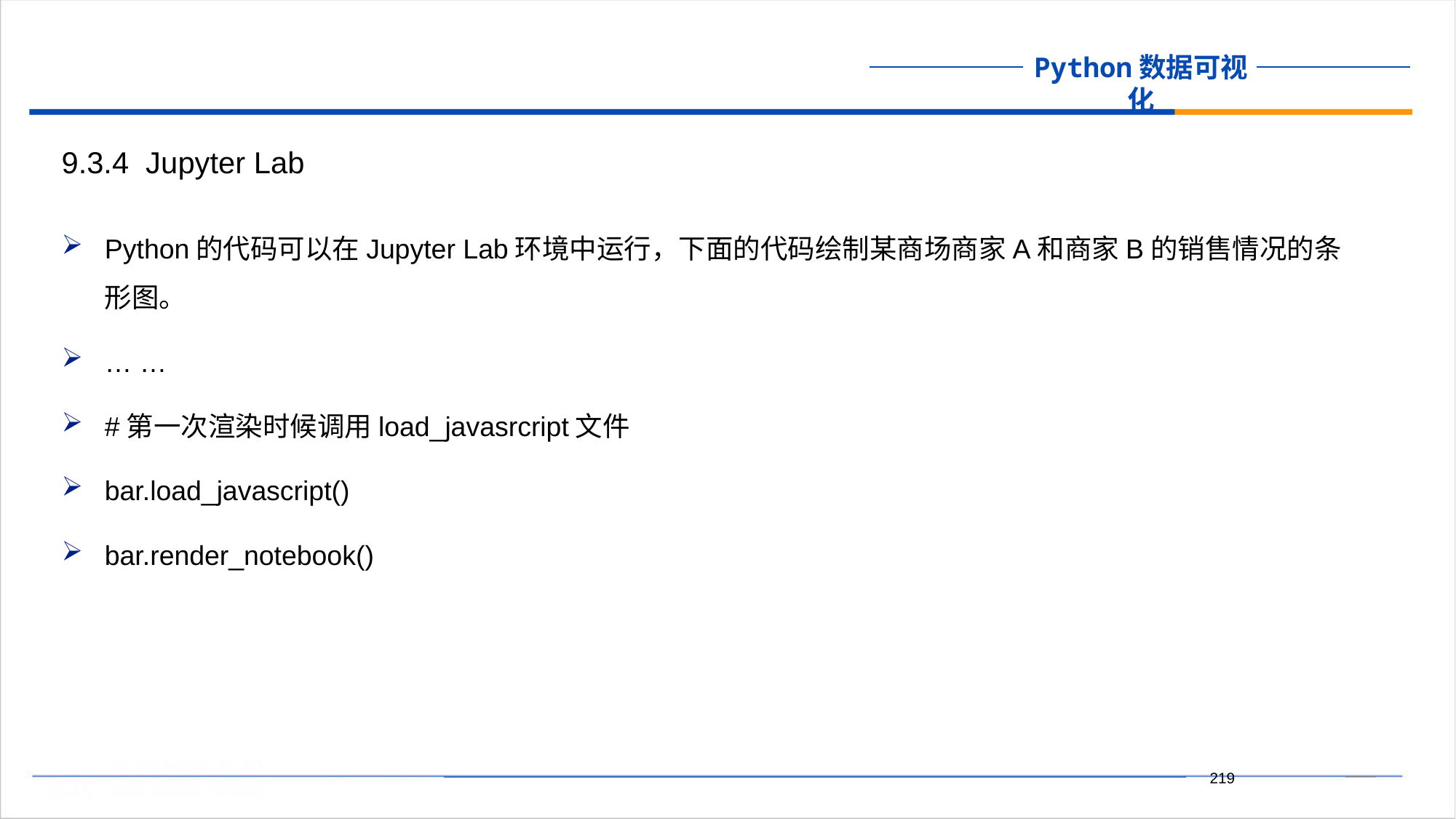

9.3.4  Jupyter Lab
Python的代码可以在Jupyter Lab环境中运行，下面的代码绘制某商场商家A和商家B的销售情况的条形图。
… …
#第一次渲染时候调用load_javasrcript文件
bar.load_javascript()
bar.render_notebook()